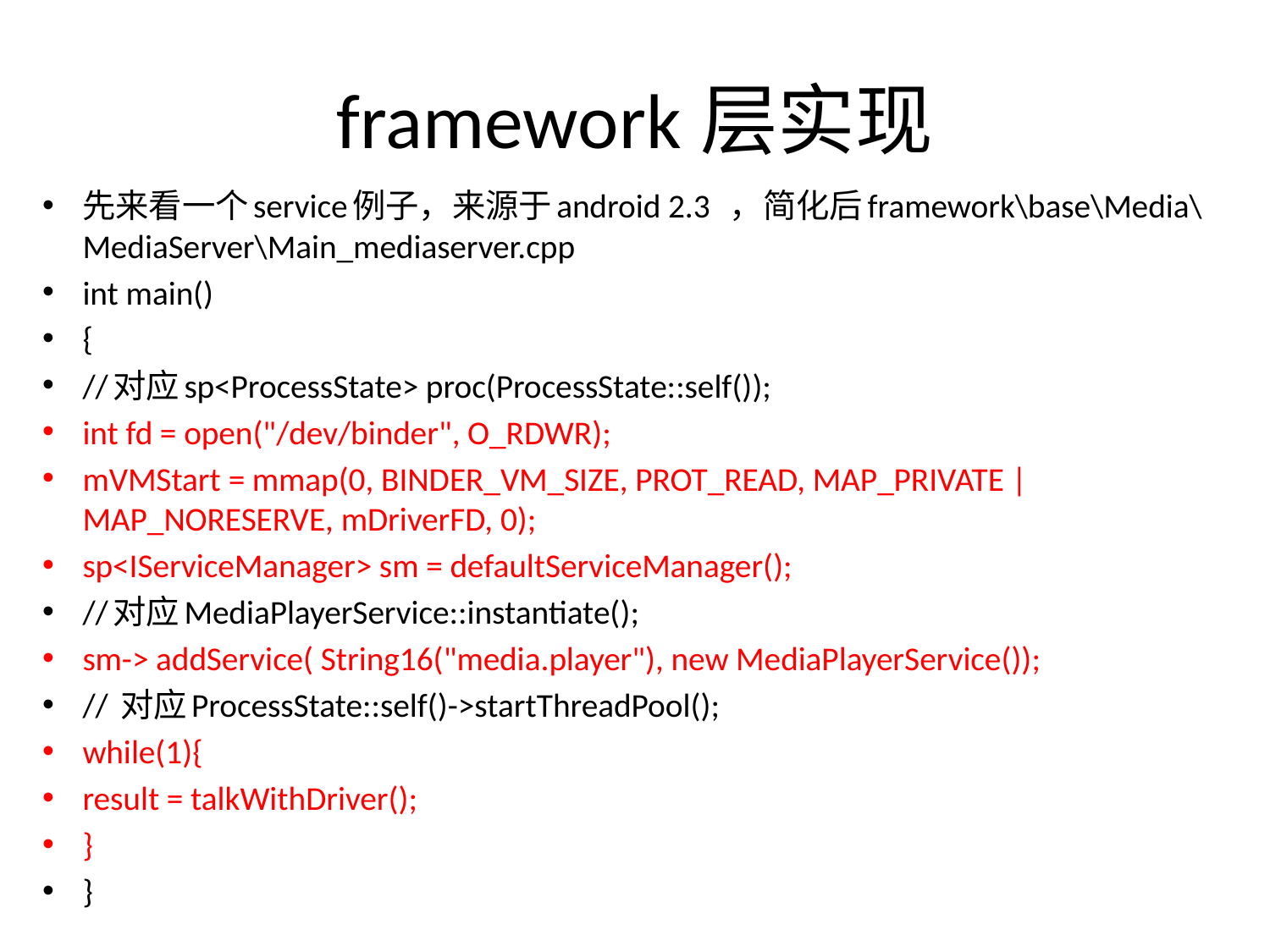

# framework层实现
先来看一个service例子，来源于android 2.3  ，简化后framework\base\Media\MediaServer\Main_mediaserver.cpp
int main()
{
//对应sp<ProcessState> proc(ProcessState::self());
int fd = open("/dev/binder", O_RDWR);
mVMStart = mmap(0, BINDER_VM_SIZE, PROT_READ, MAP_PRIVATE | MAP_NORESERVE, mDriverFD, 0);
sp<IServiceManager> sm = defaultServiceManager();
//对应MediaPlayerService::instantiate();
sm-> addService( String16("media.player"), new MediaPlayerService());
// 对应ProcessState::self()->startThreadPool();
while(1){
result = talkWithDriver();
}
}